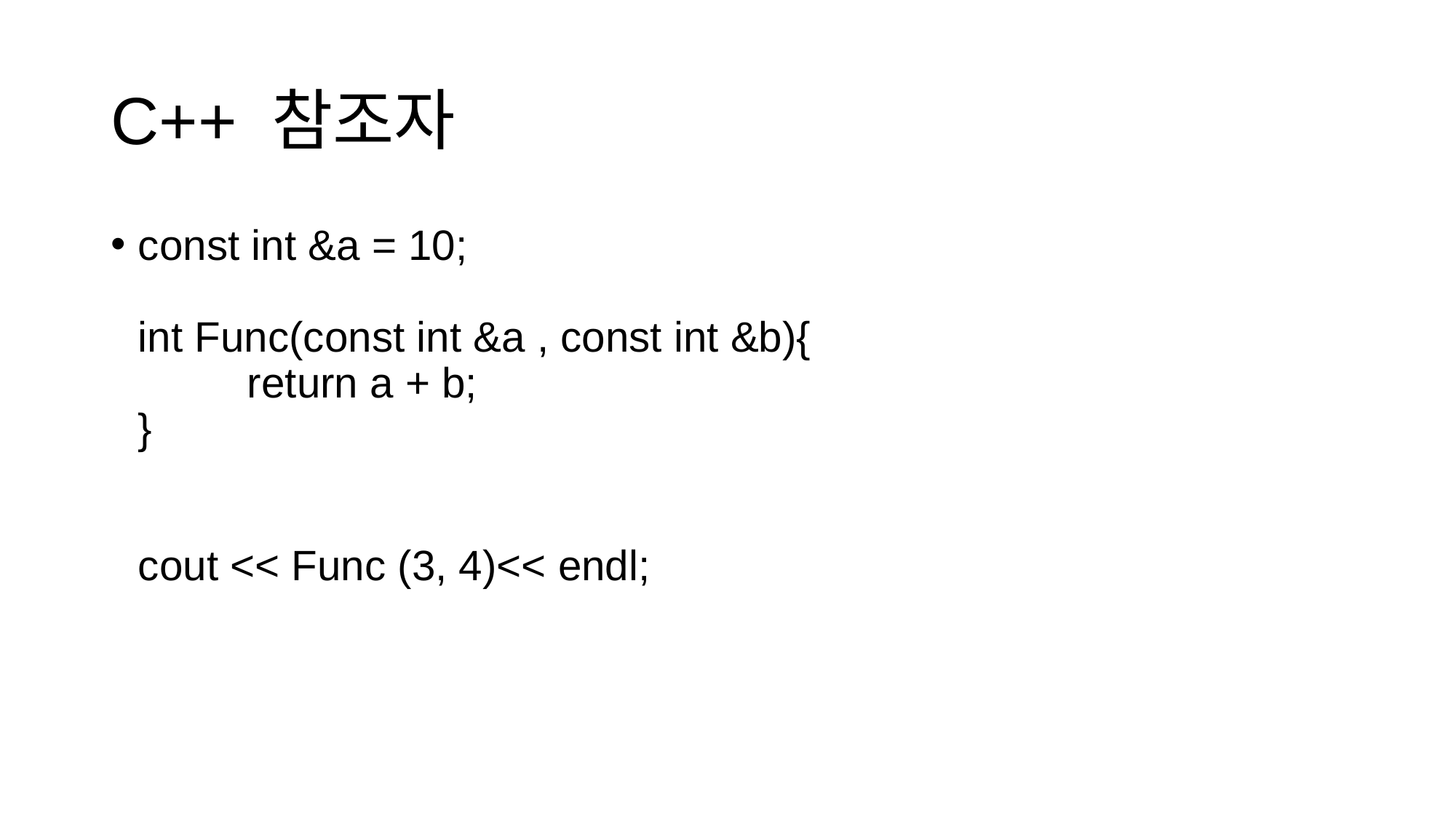

# C++ 참조자
const int &a = 10;
int Func(const int &a , const int &b){
	return a + b;
}
cout << Func (3, 4)<< endl;